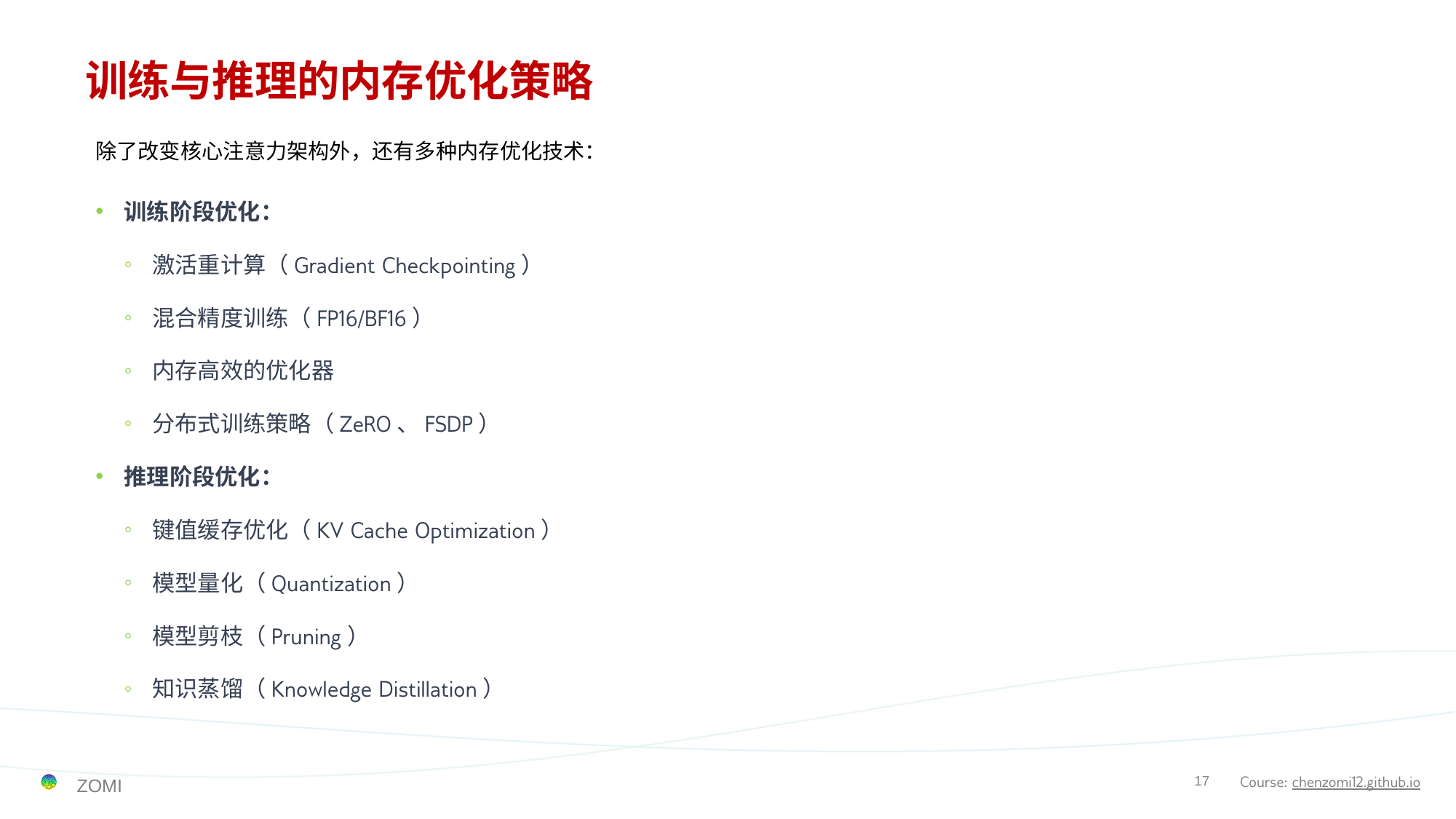

# 训练与推理的内存优化策略
除了改变核心注意力架构外，还有多种内存优化技术：
训练阶段优化：
激活重计算（Gradient Checkpointing）
混合精度训练（FP16/BF16）
内存高效的优化器
分布式训练策略（ZeRO、FSDP）
推理阶段优化：
键值缓存优化（KV Cache Optimization）
模型量化（Quantization）
模型剪枝（Pruning）
知识蒸馏（Knowledge Distillation）